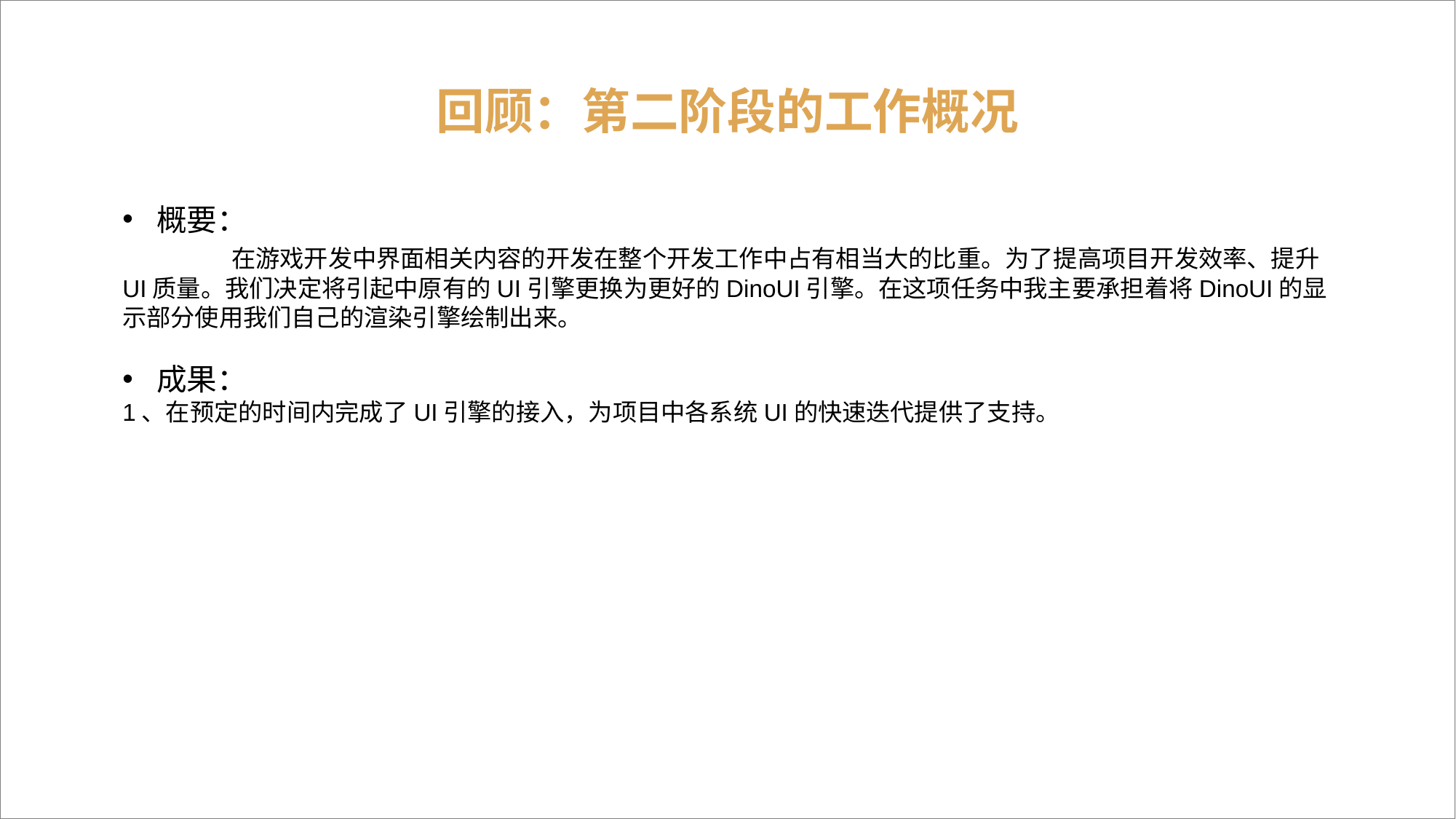

回顾：第二阶段的工作概况
概要：
	在游戏开发中界面相关内容的开发在整个开发工作中占有相当大的比重。为了提高项目开发效率、提升UI质量。我们决定将引起中原有的UI引擎更换为更好的DinoUI引擎。在这项任务中我主要承担着将DinoUI的显示部分使用我们自己的渲染引擎绘制出来。

成果：
1、在预定的时间内完成了UI引擎的接入，为项目中各系统UI的快速迭代提供了支持。